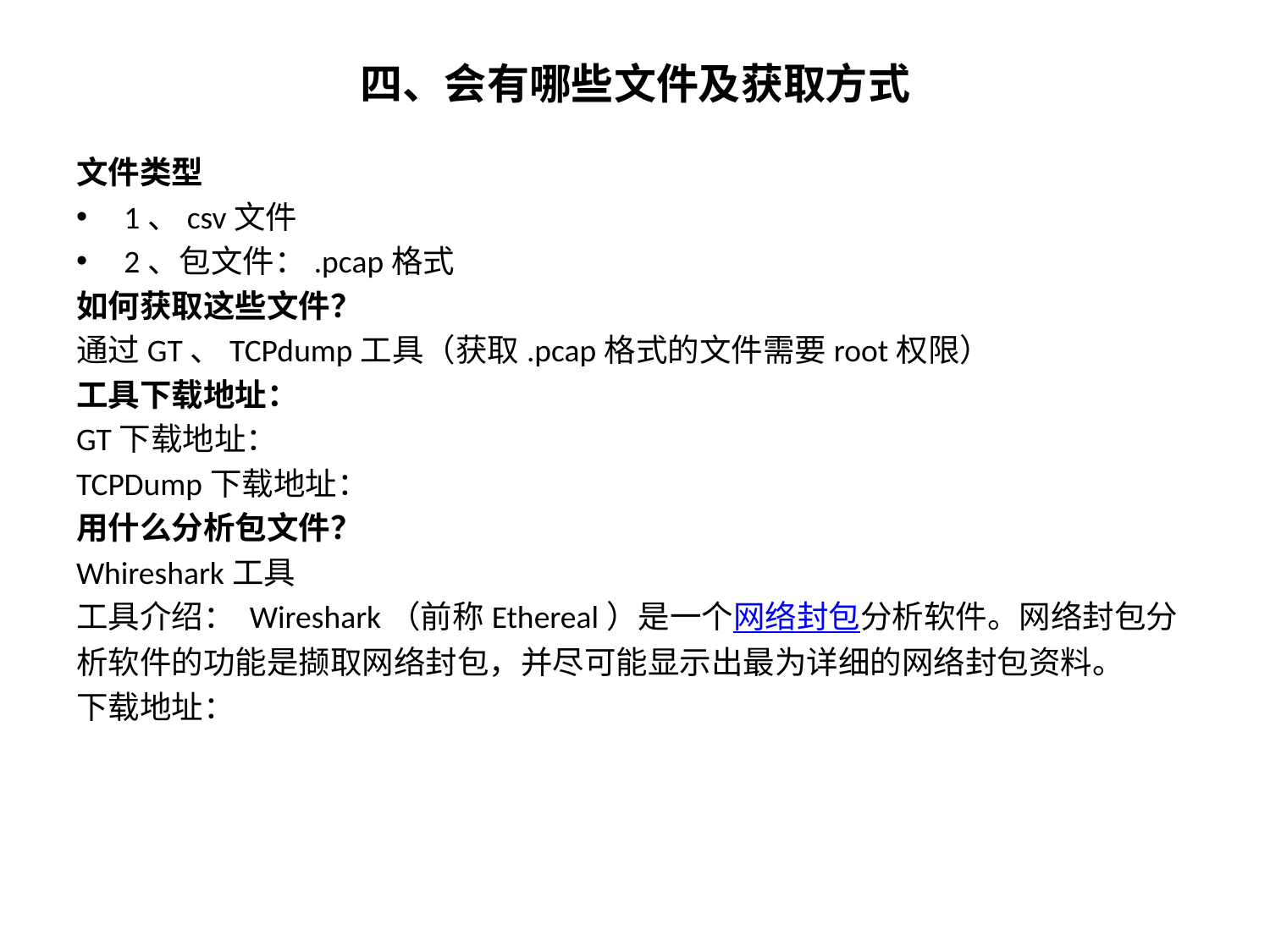

# 四、会有哪些文件及获取方式
文件类型
1、csv文件
2、包文件：.pcap格式
如何获取这些文件？
通过GT、TCPdump工具（获取.pcap格式的文件需要root权限）
工具下载地址：
GT下载地址：
TCPDump下载地址：
用什么分析包文件？
Whireshark工具
工具介绍： Wireshark（前称Ethereal）是一个网络封包分析软件。网络封包分析软件的功能是撷取网络封包，并尽可能显示出最为详细的网络封包资料。
下载地址：